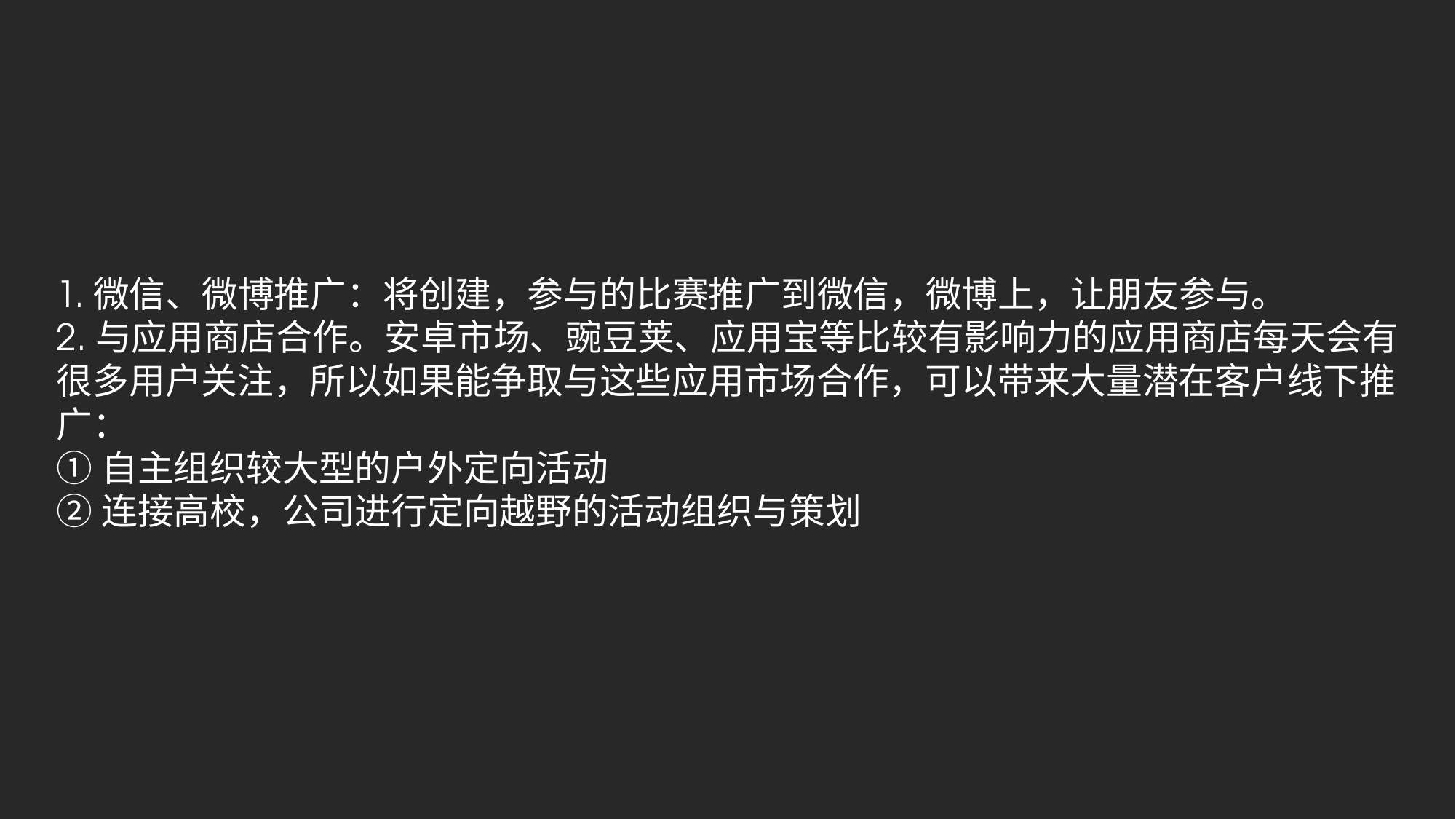

1.微信、微博推广：将创建，参与的比赛推广到微信，微博上，让朋友参与。
2.与应用商店合作。安卓市场、豌豆荚、应用宝等比较有影响力的应用商店每天会有很多用户关注，所以如果能争取与这些应用市场合作，可以带来大量潜在客户线下推广：
①自主组织较大型的户外定向活动
②连接高校，公司进行定向越野的活动组织与策划